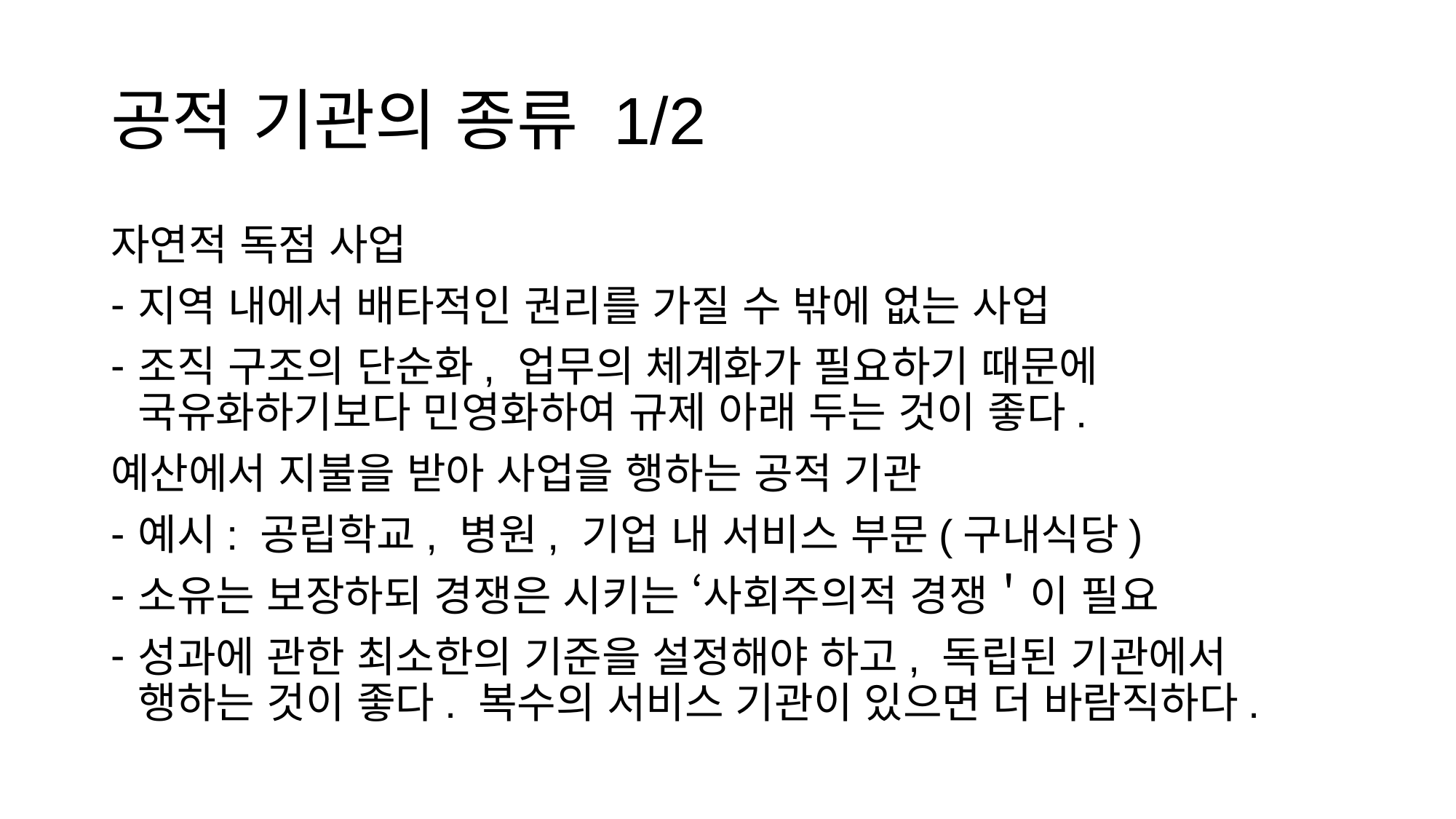

# 공적 기관의 종류 1/2
자연적 독점 사업
지역 내에서 배타적인 권리를 가질 수 밖에 없는 사업
조직 구조의 단순화, 업무의 체계화가 필요하기 때문에 국유화하기보다 민영화하여 규제 아래 두는 것이 좋다.
예산에서 지불을 받아 사업을 행하는 공적 기관
예시: 공립학교, 병원, 기업 내 서비스 부문(구내식당)
소유는 보장하되 경쟁은 시키는 ‘사회주의적 경쟁＇이 필요
성과에 관한 최소한의 기준을 설정해야 하고, 독립된 기관에서 행하는 것이 좋다. 복수의 서비스 기관이 있으면 더 바람직하다.